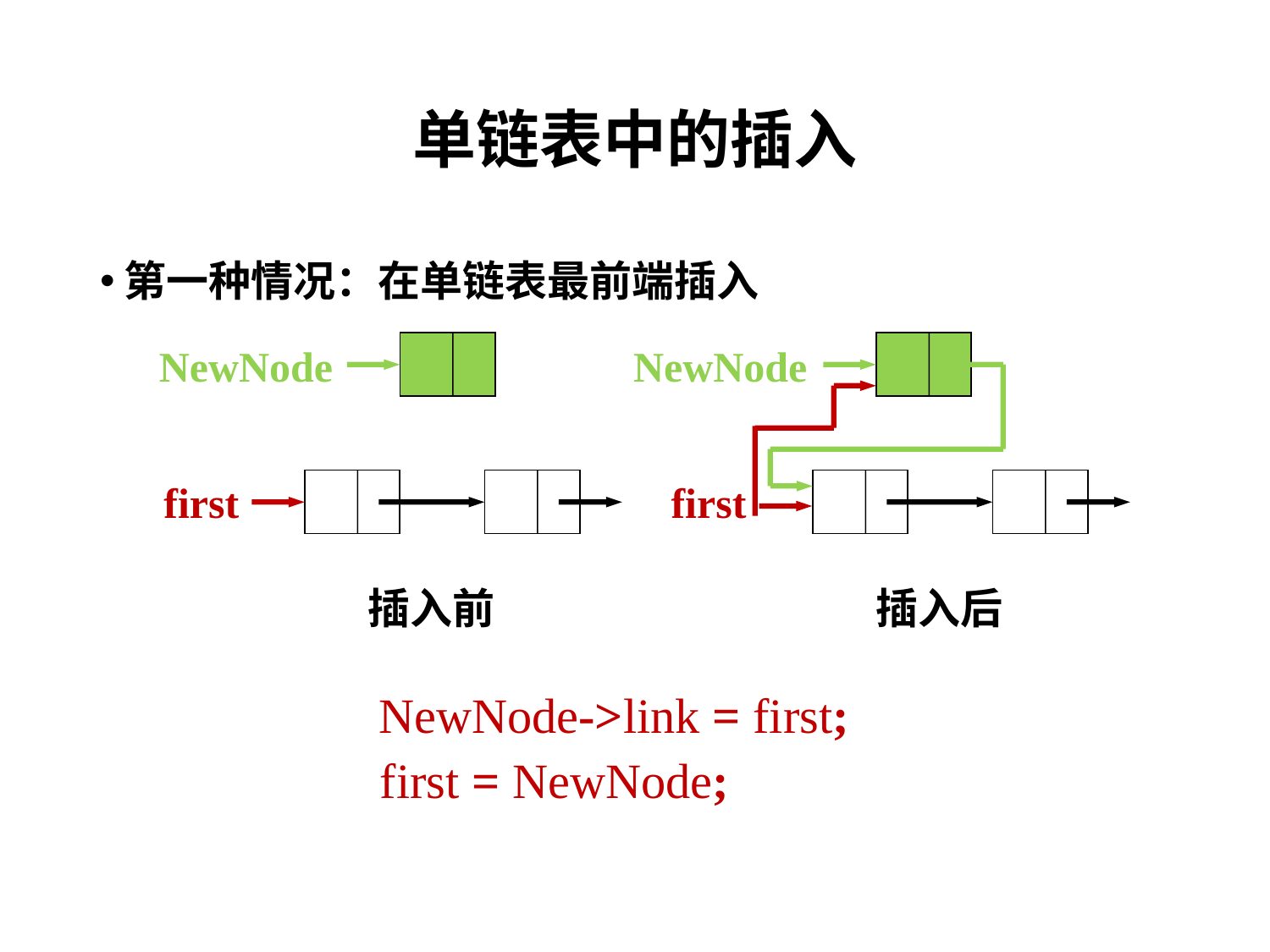

# 单链表中的插入
第一种情况：在单链表最前端插入

NewNode
NewNode

 first
 first

插入后
插入前
 NewNode->link = first;
 first = NewNode;